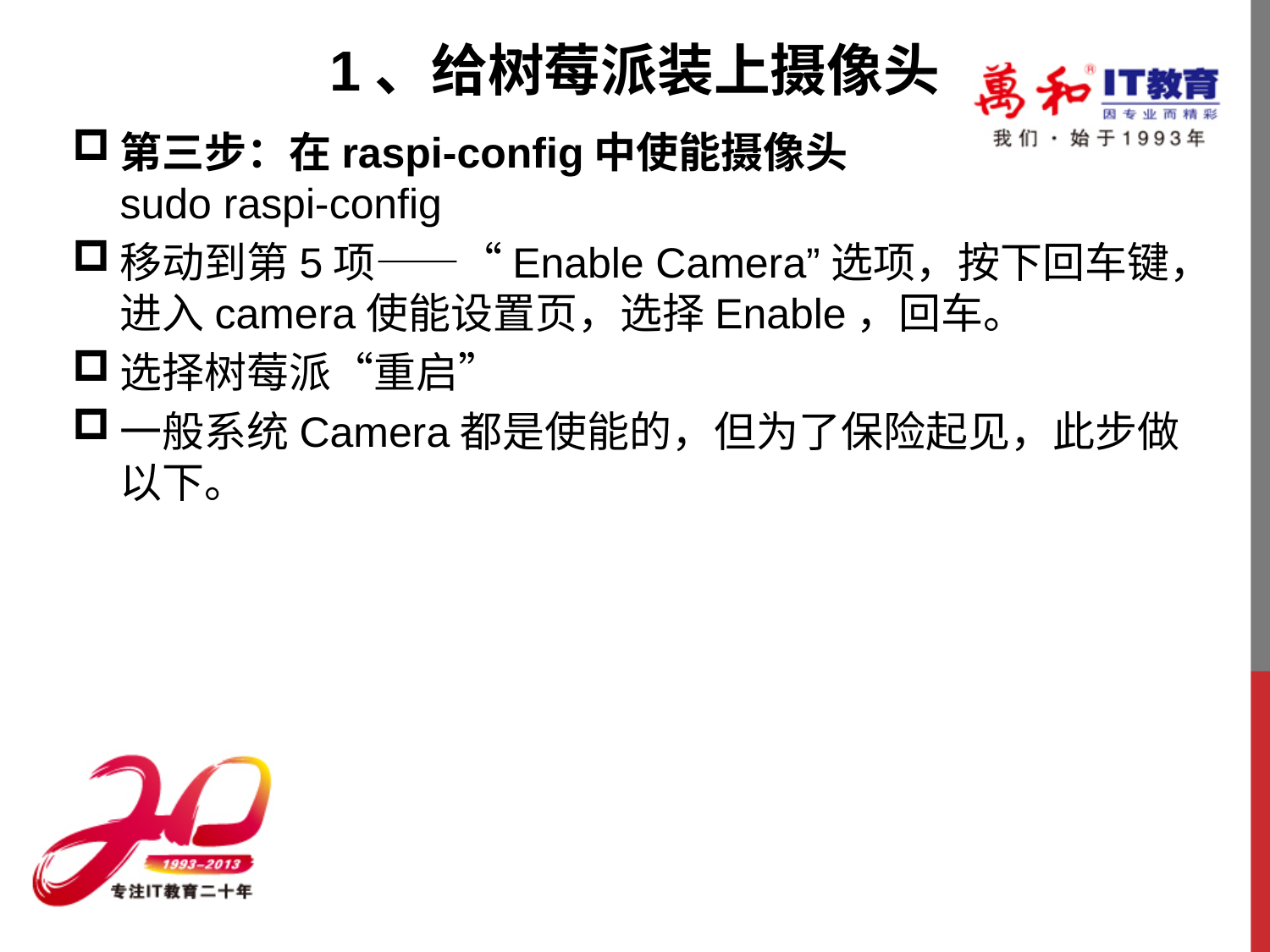

# 1、给树莓派装上摄像头
第三步：在raspi-config中使能摄像头
sudo raspi-config
移动到第5项——“Enable Camera”选项，按下回车键，进入camera使能设置页，选择Enable，回车。
选择树莓派“重启”
一般系统Camera都是使能的，但为了保险起见，此步做以下。